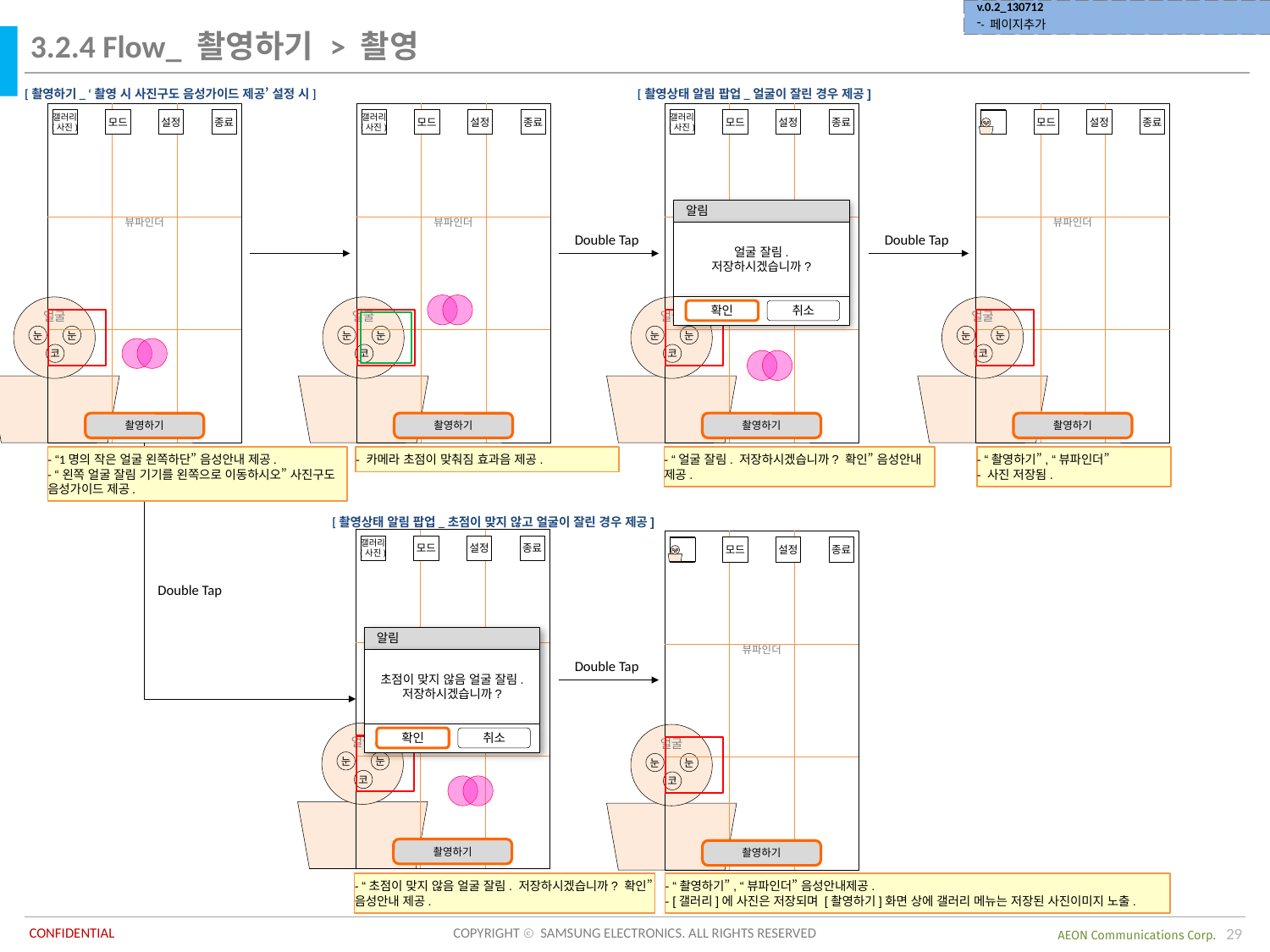

| v.0.2\_130712 - 페이지추가 |
| --- |
3.2.4 Flow_ 촬영하기 > 촬영
[촬영하기_ ‘촬영 시 사진구도 음성가이드 제공’ 설정 시]
[촬영상태 알림 팝업_얼굴이 잘린 경우 제공]
뷰파인더

갤러리
(사진)
모드
설정
종료
촬영하기
뷰파인더

갤러리
(사진)
모드
설정
종료
촬영하기
뷰파인더

갤러리
(사진)
모드
설정
종료
촬영하기
뷰파인더

갤러리
(사진)
모드
설정
종료
촬영하기

알림
얼굴 잘림.
저장하시겠습니까?

확인
취소
Double Tap
Double Tap

얼굴
눈
눈
코

얼굴
눈
눈
코

얼굴
눈
눈
코

얼굴
눈
눈
코

- “1명의 작은 얼굴 왼쪽하단” 음성안내 제공.
- “왼쪽 얼굴 잘림 기기를 왼쪽으로 이동하시오” 사진구도 음성가이드 제공.
- 카메라 초점이 맞춰짐 효과음 제공.
- “얼굴 잘림. 저장하시겠습니까? 확인” 음성안내 제공.
- “촬영하기”, “뷰파인더”
- 사진 저장됨.
[촬영상태 알림 팝업_초점이 맞지 않고 얼굴이 잘린 경우 제공]
뷰파인더

갤러리
(사진)
모드
설정
종료
촬영하기
뷰파인더

갤러리
(사진)
모드
설정
종료
촬영하기

Double Tap
알림
초점이 맞지 않음 얼굴 잘림.
저장하시겠습니까?

확인
취소
Double Tap
얼굴
눈
눈
코

얼굴
눈
눈
코

- “초점이 맞지 않음 얼굴 잘림. 저장하시겠습니까? 확인” 음성안내 제공.
- “촬영하기”, “뷰파인더” 음성안내제공.
- [갤러리]에 사진은 저장되며 [촬영하기]화면 상에 갤러리 메뉴는 저장된 사진이미지 노출.
29